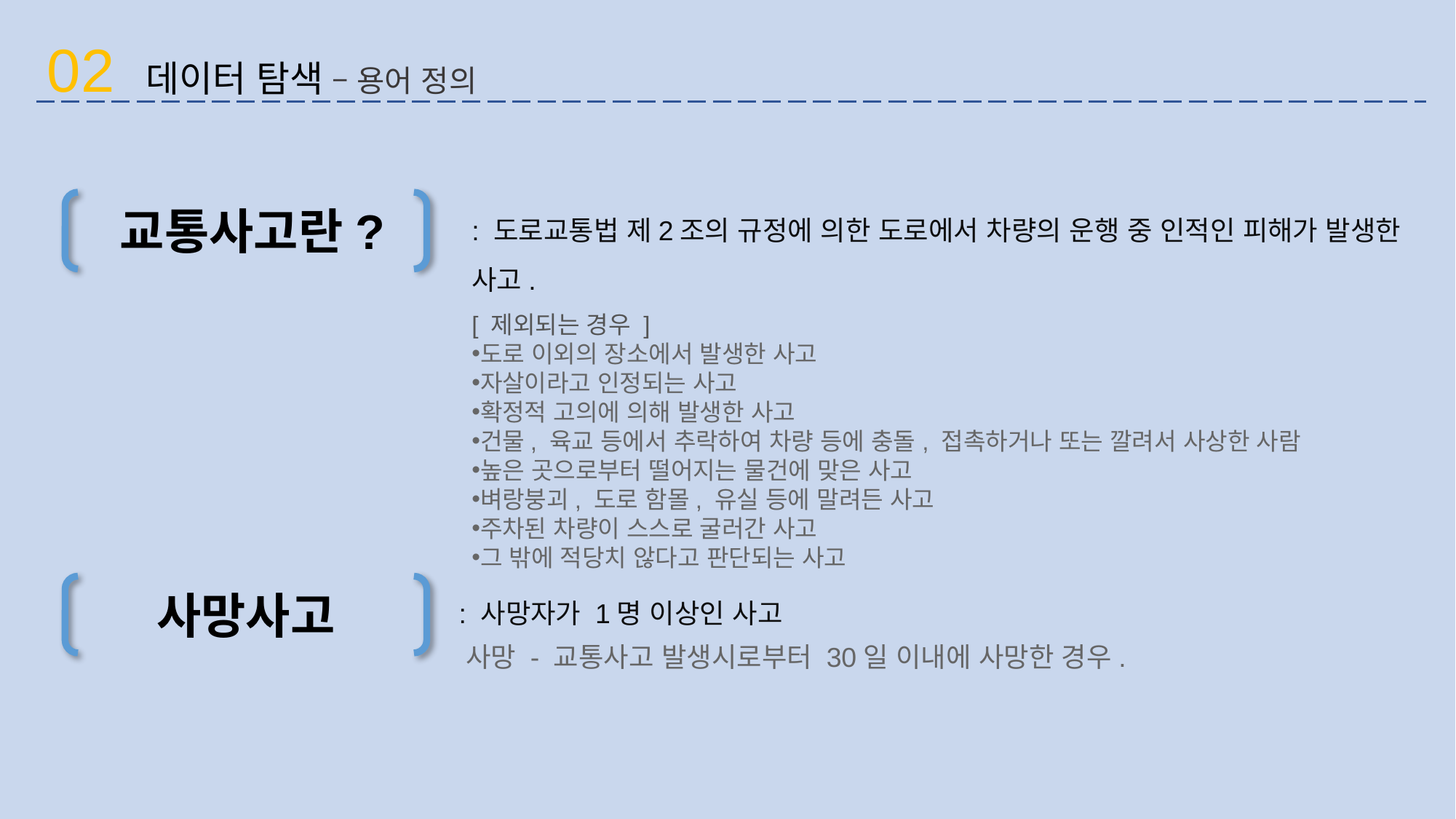

02 데이터 탐색 – 용어 정의
: 도로교통법 제2조의 규정에 의한 도로에서 차량의 운행 중 인적인 피해가 발생한 사고.
[ 제외되는 경우 ]
도로 이외의 장소에서 발생한 사고
자살이라고 인정되는 사고
확정적 고의에 의해 발생한 사고
건물, 육교 등에서 추락하여 차량 등에 충돌, 접촉하거나 또는 깔려서 사상한 사람
높은 곳으로부터 떨어지는 물건에 맞은 사고
벼랑붕괴, 도로 함몰, 유실 등에 말려든 사고
주차된 차량이 스스로 굴러간 사고
그 밖에 적당치 않다고 판단되는 사고

교통사고란?

사망사고
: 사망자가 1명 이상인 사고
사망 - 교통사고 발생시로부터 30일 이내에 사망한 경우.